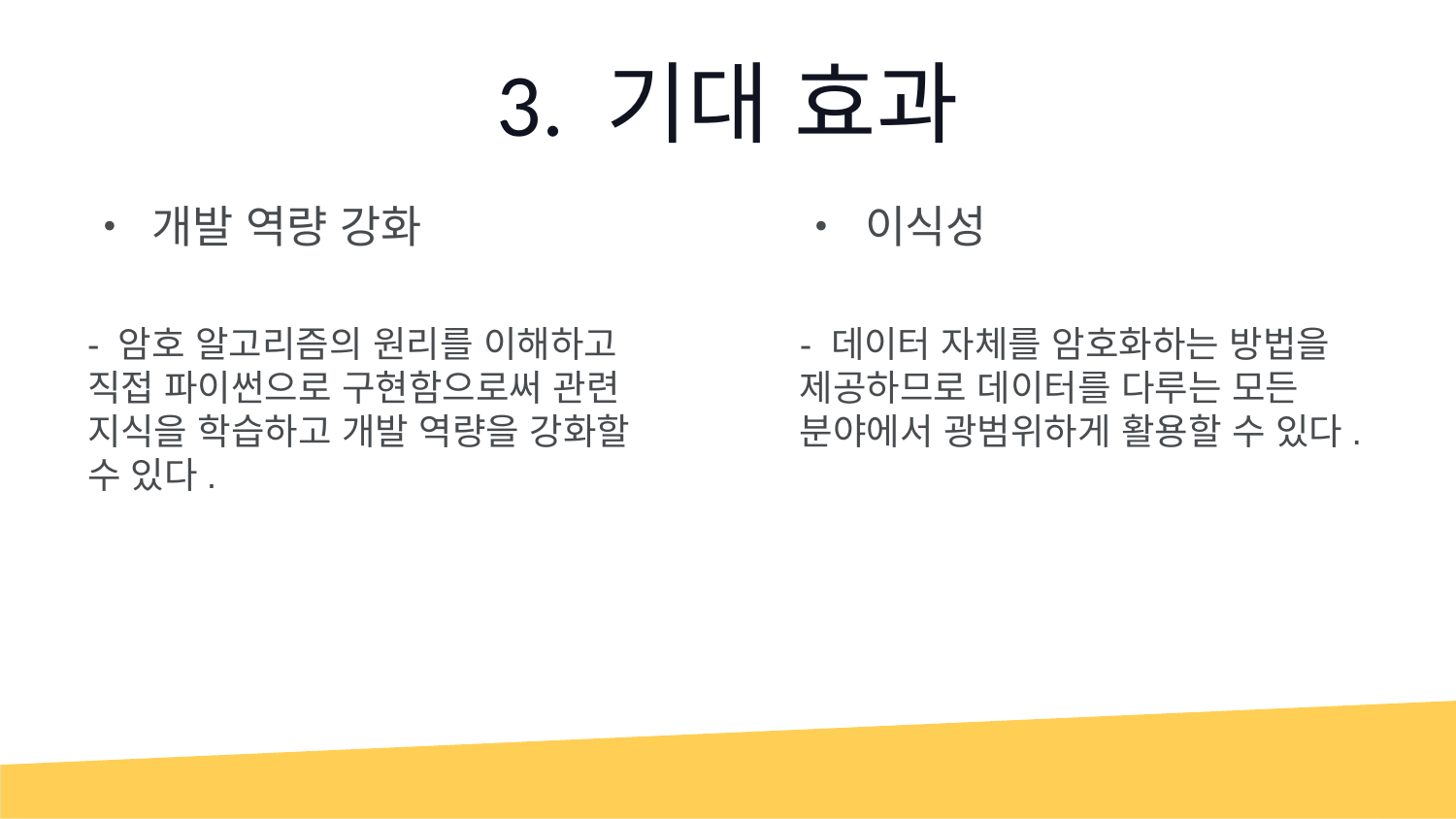

# 3. 기대 효과
• 개발 역량 강화

- 암호 알고리즘의 원리를 이해하고  직접 파이썬으로 구현함으로써 관련 지식을 학습하고 개발 역량을 강화할 수 있다.
• 이식성

- 데이터 자체를 암호화하는 방법을 제공하므로 데이터를 다루는 모든 분야에서 광범위하게 활용할 수 있다.